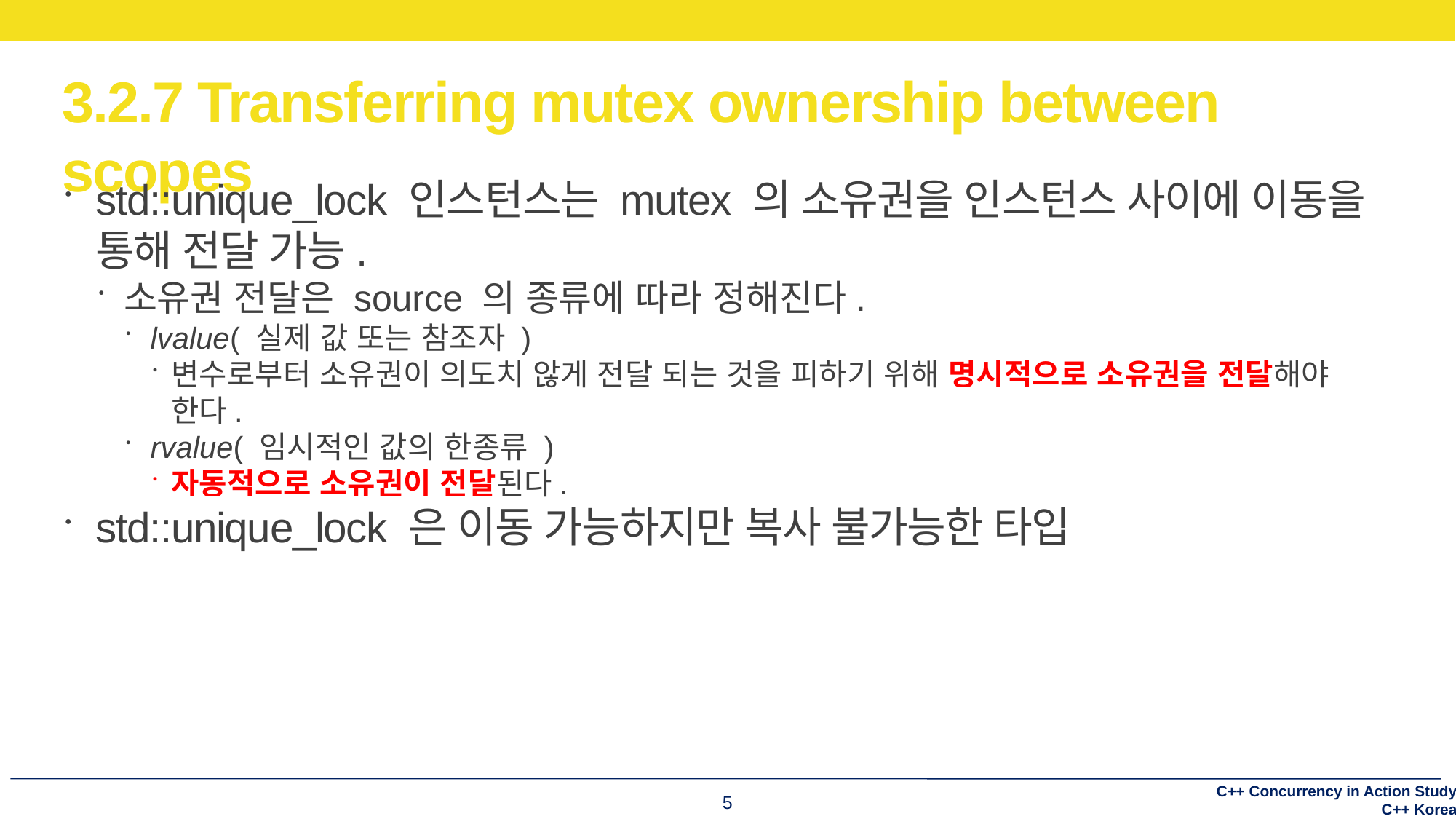

3.2.7 Transferring mutex ownership between scopes
std::unique_lock 인스턴스는 mutex 의 소유권을 인스턴스 사이에 이동을 통해 전달 가능.
소유권 전달은 source 의 종류에 따라 정해진다.
lvalue( 실제 값 또는 참조자 )
변수로부터 소유권이 의도치 않게 전달 되는 것을 피하기 위해 명시적으로 소유권을 전달해야 한다.
rvalue( 임시적인 값의 한종류 )
자동적으로 소유권이 전달된다.
std::unique_lock 은 이동 가능하지만 복사 불가능한 타입

5